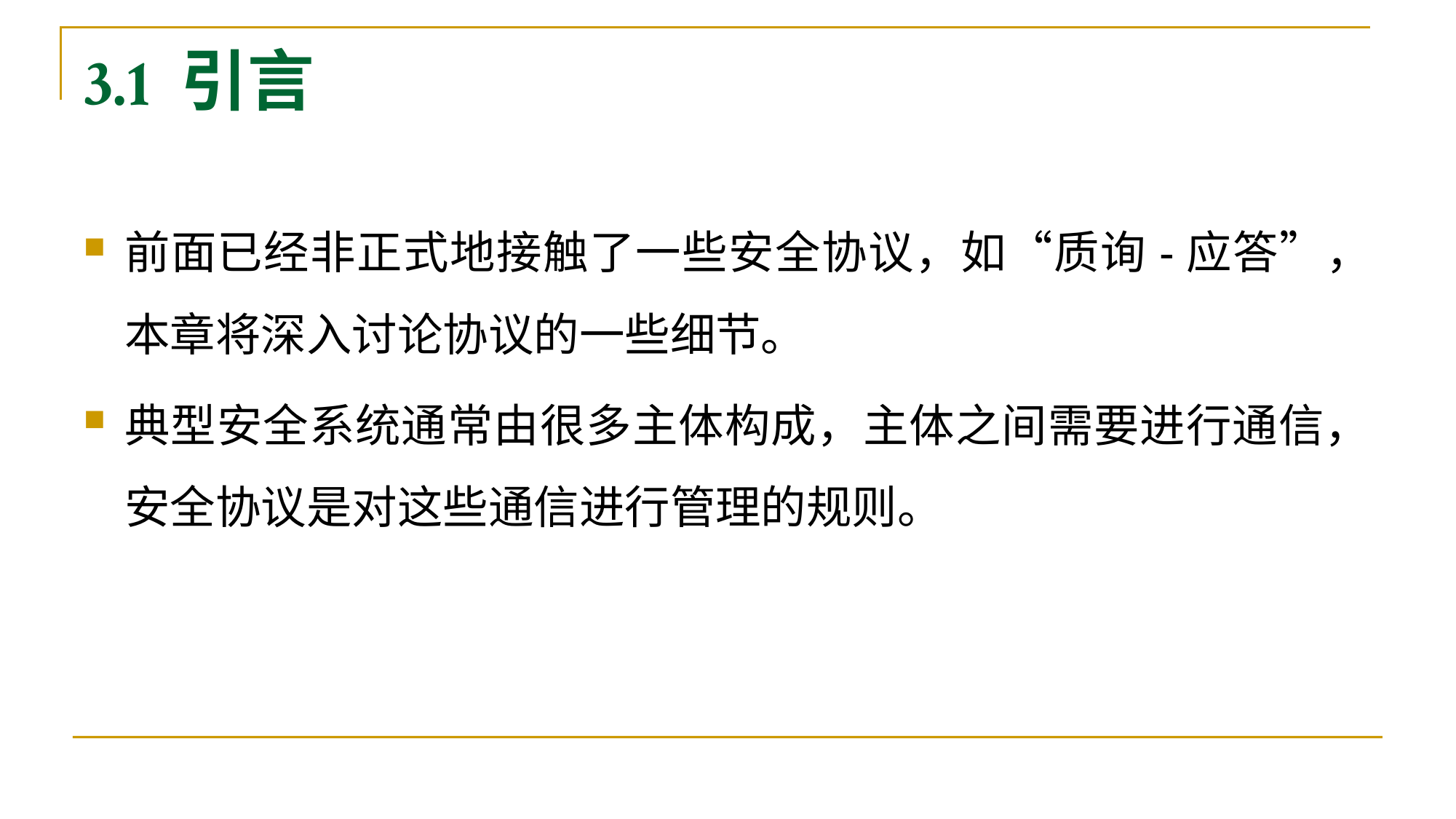

# 3.1 引言
前面已经非正式地接触了一些安全协议，如“质询-应答”，本章将深入讨论协议的一些细节。
典型安全系统通常由很多主体构成，主体之间需要进行通信，安全协议是对这些通信进行管理的规则。